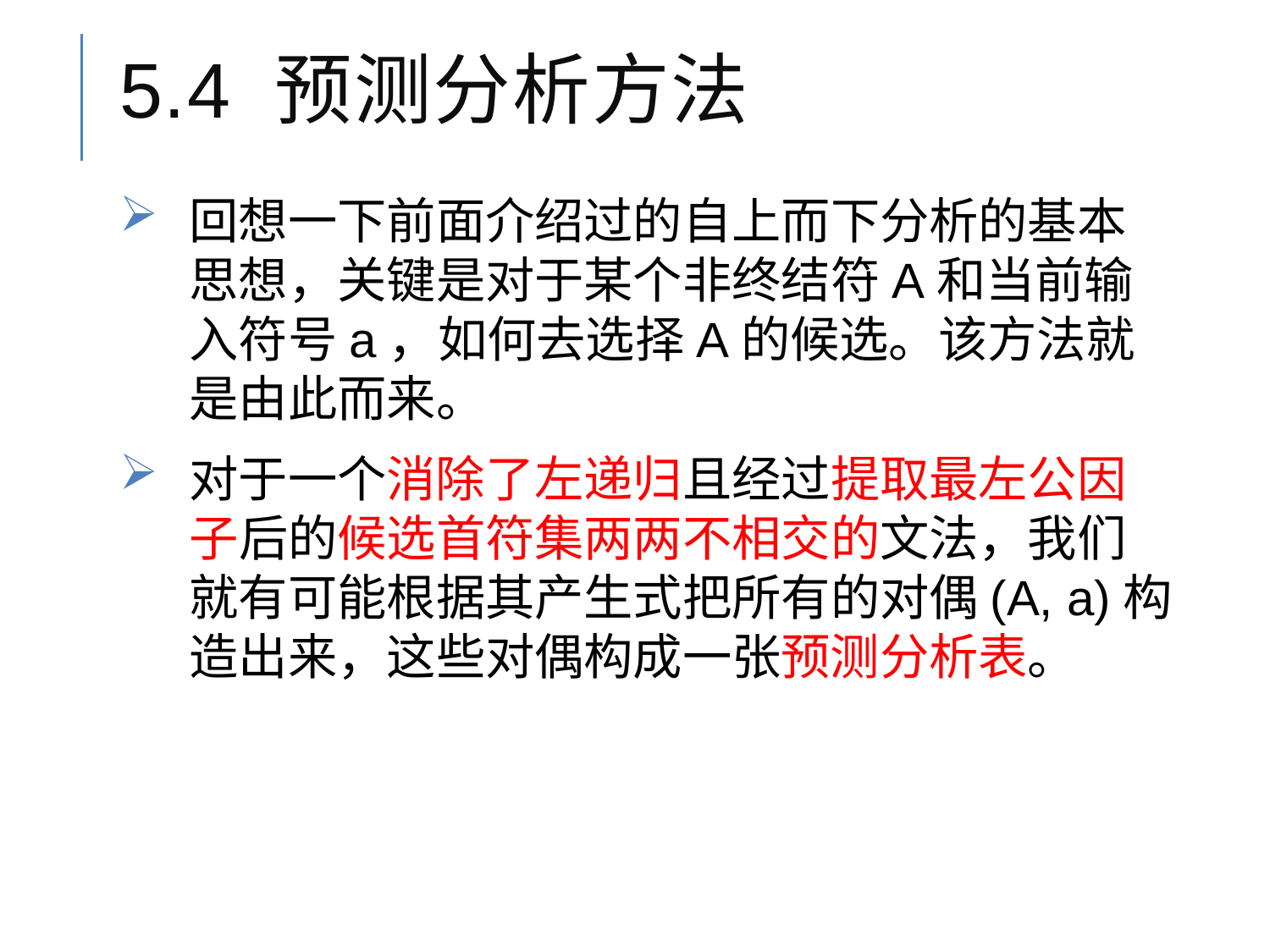

# 5.4 预测分析方法
回想一下前面介绍过的自上而下分析的基本思想，关键是对于某个非终结符A和当前输入符号a，如何去选择A的候选。该方法就是由此而来。
对于一个消除了左递归且经过提取最左公因子后的候选首符集两两不相交的文法，我们就有可能根据其产生式把所有的对偶(A, a)构造出来，这些对偶构成一张预测分析表。
38